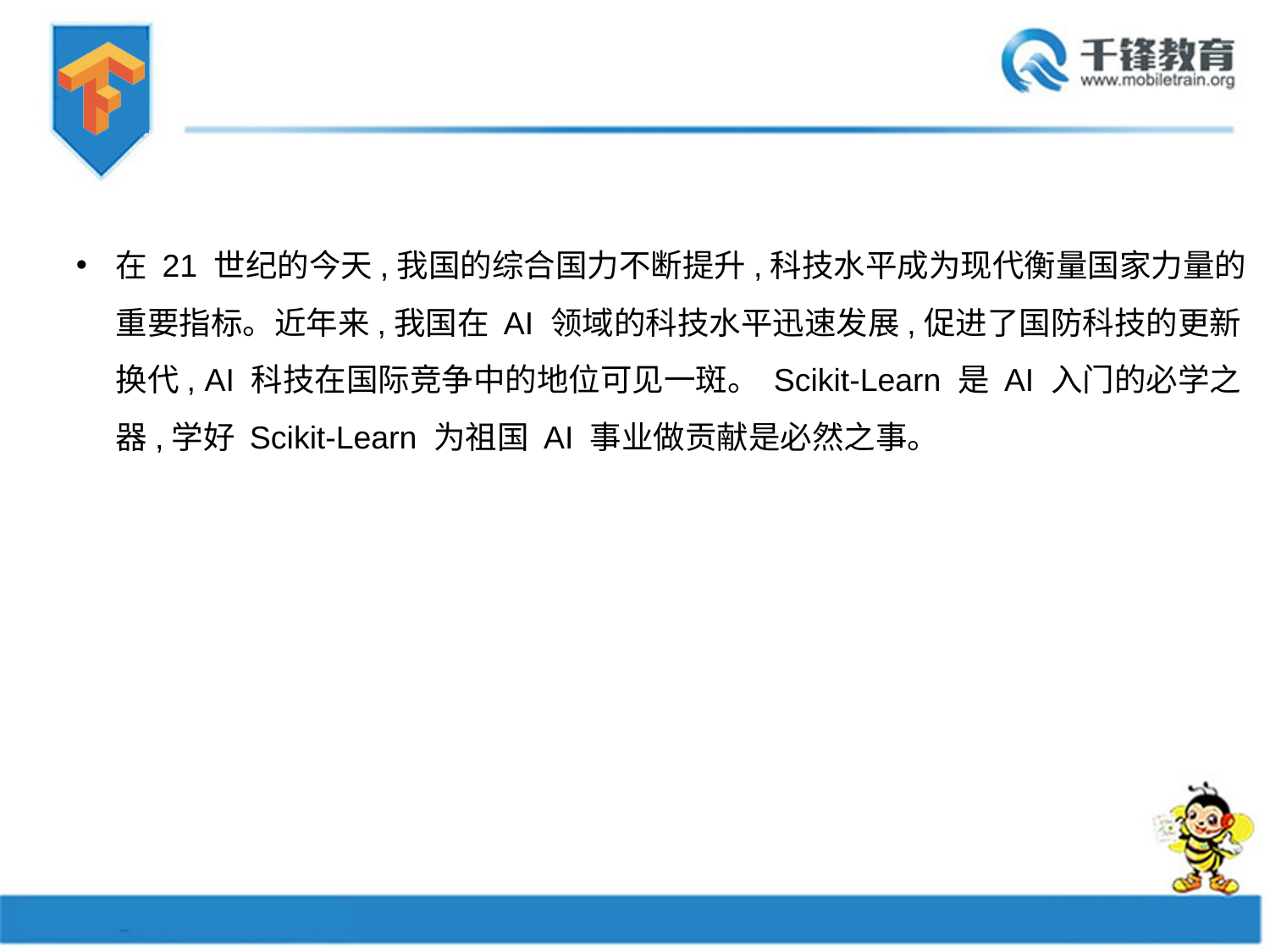

在 21 世纪的今天,我国的综合国力不断提升,科技水平成为现代衡量国家力量的重要指标。近年来,我国在 AI 领域的科技水平迅速发展,促进了国防科技的更新换代, AI 科技在国际竞争中的地位可见一斑。 Scikit-Learn 是 AI 入门的必学之器,学好 Scikit-Learn 为祖国 AI 事业做贡献是必然之事。